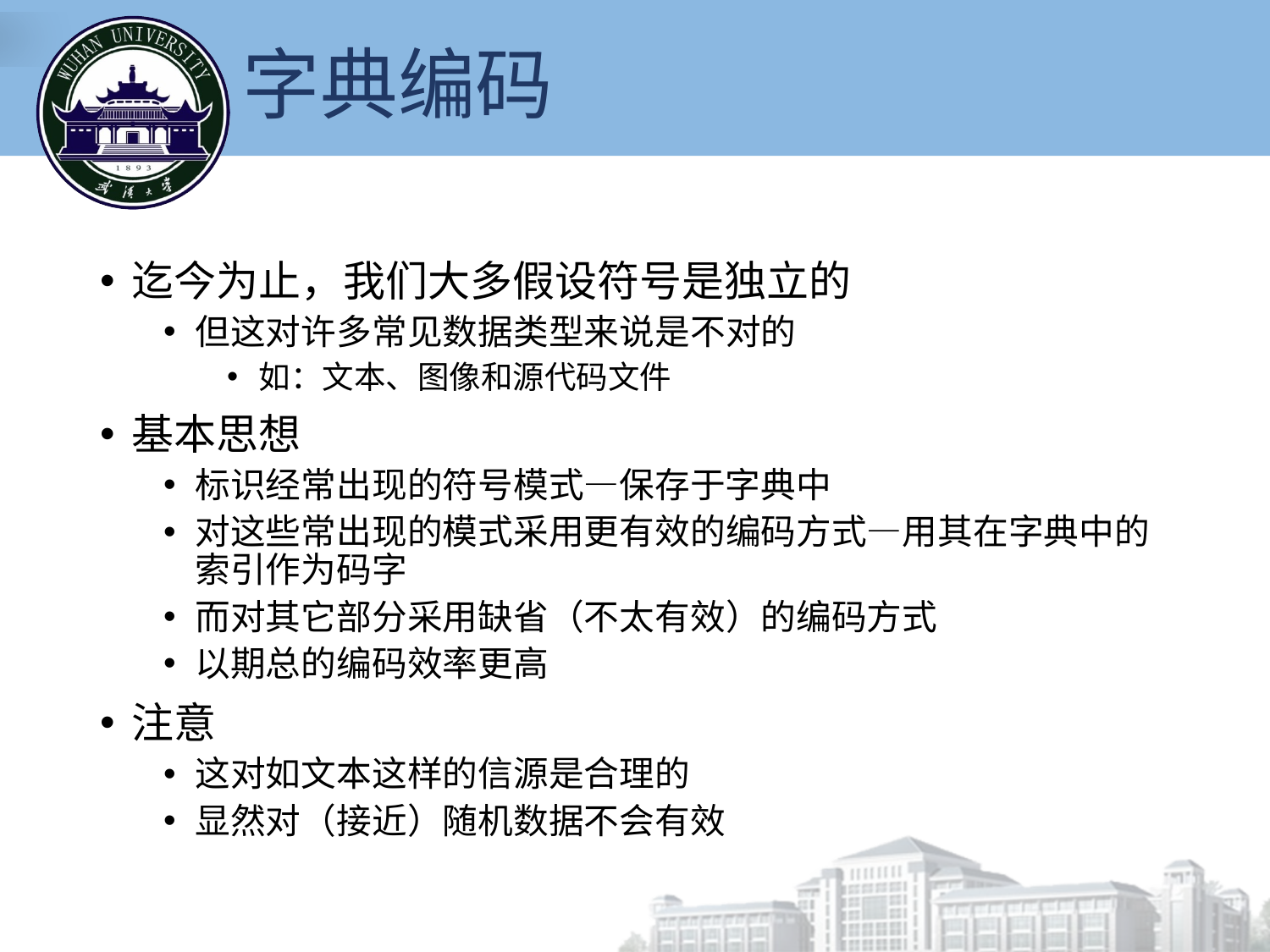

# 字典编码
迄今为止，我们大多假设符号是独立的
但这对许多常见数据类型来说是不对的
如：文本、图像和源代码文件
基本思想
标识经常出现的符号模式—保存于字典中
对这些常出现的模式采用更有效的编码方式—用其在字典中的索引作为码字
而对其它部分采用缺省（不太有效）的编码方式
以期总的编码效率更高
注意
这对如文本这样的信源是合理的
显然对（接近）随机数据不会有效